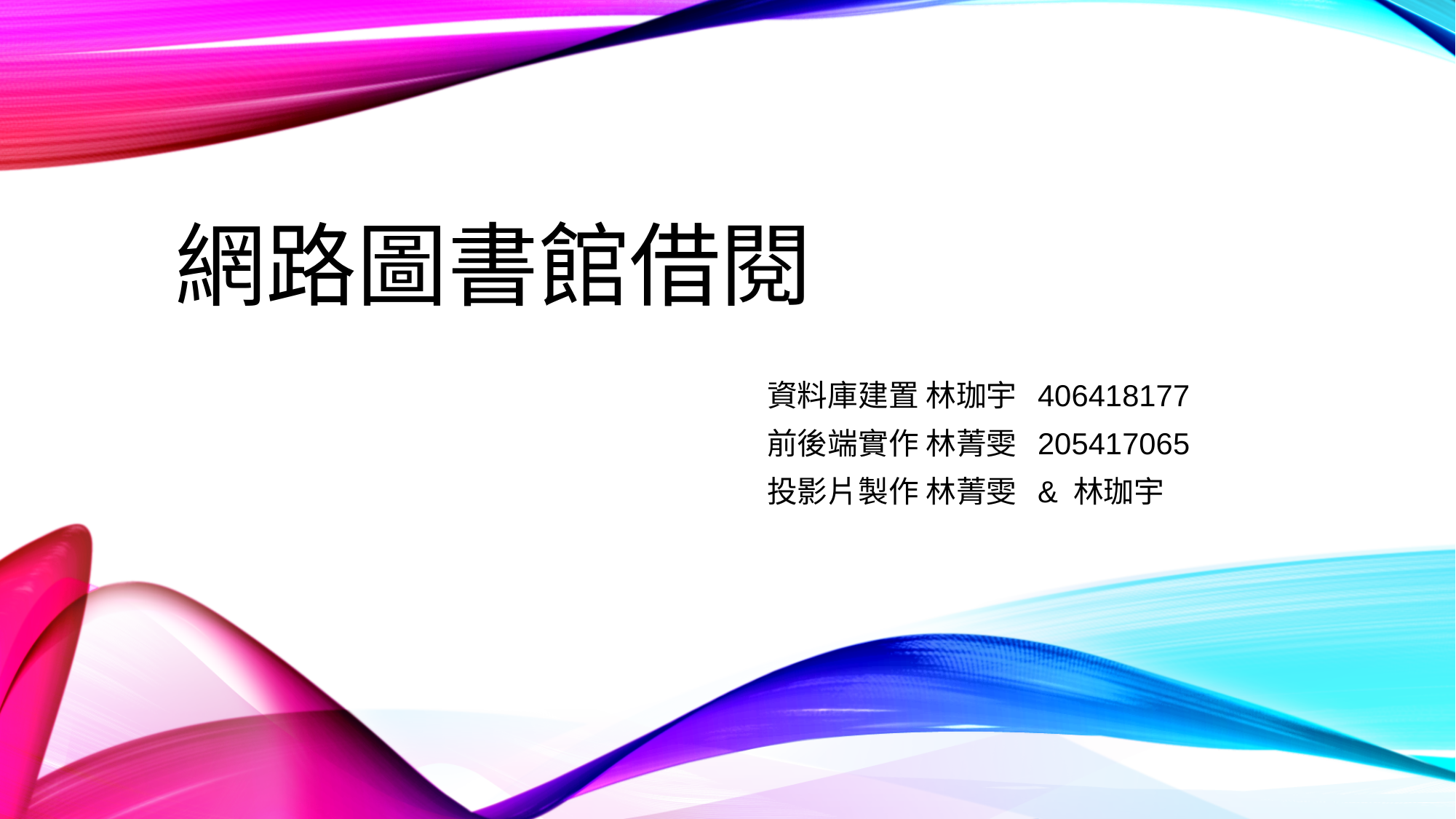

# 網路圖書館借閱
資料庫建置 林珈宇  406418177
前後端實作 林菁雯  205417065
投影片製作 林菁雯  & 林珈宇